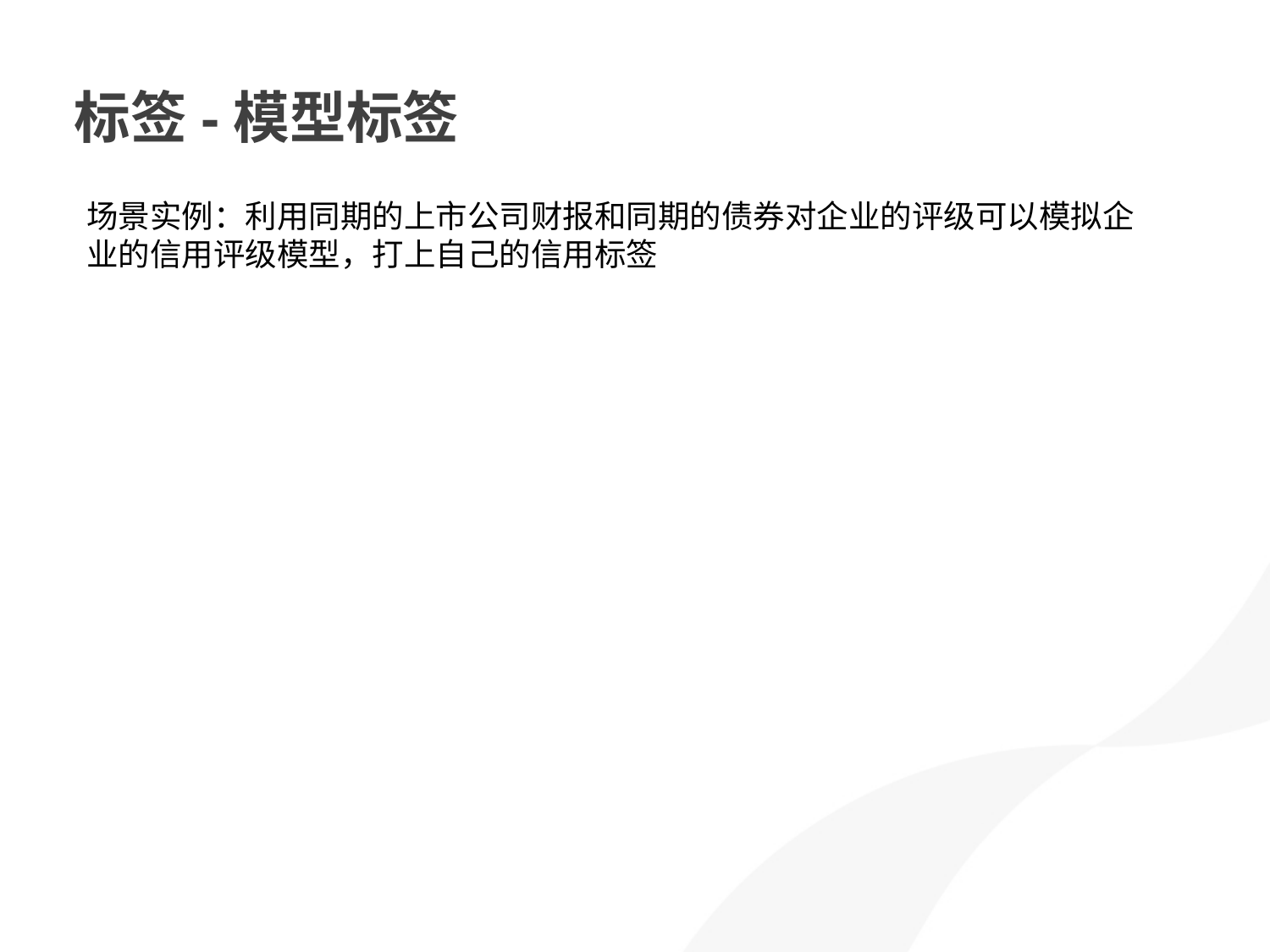

# 标签-模型标签
场景实例：利用同期的上市公司财报和同期的债券对企业的评级可以模拟企业的信用评级模型，打上自己的信用标签